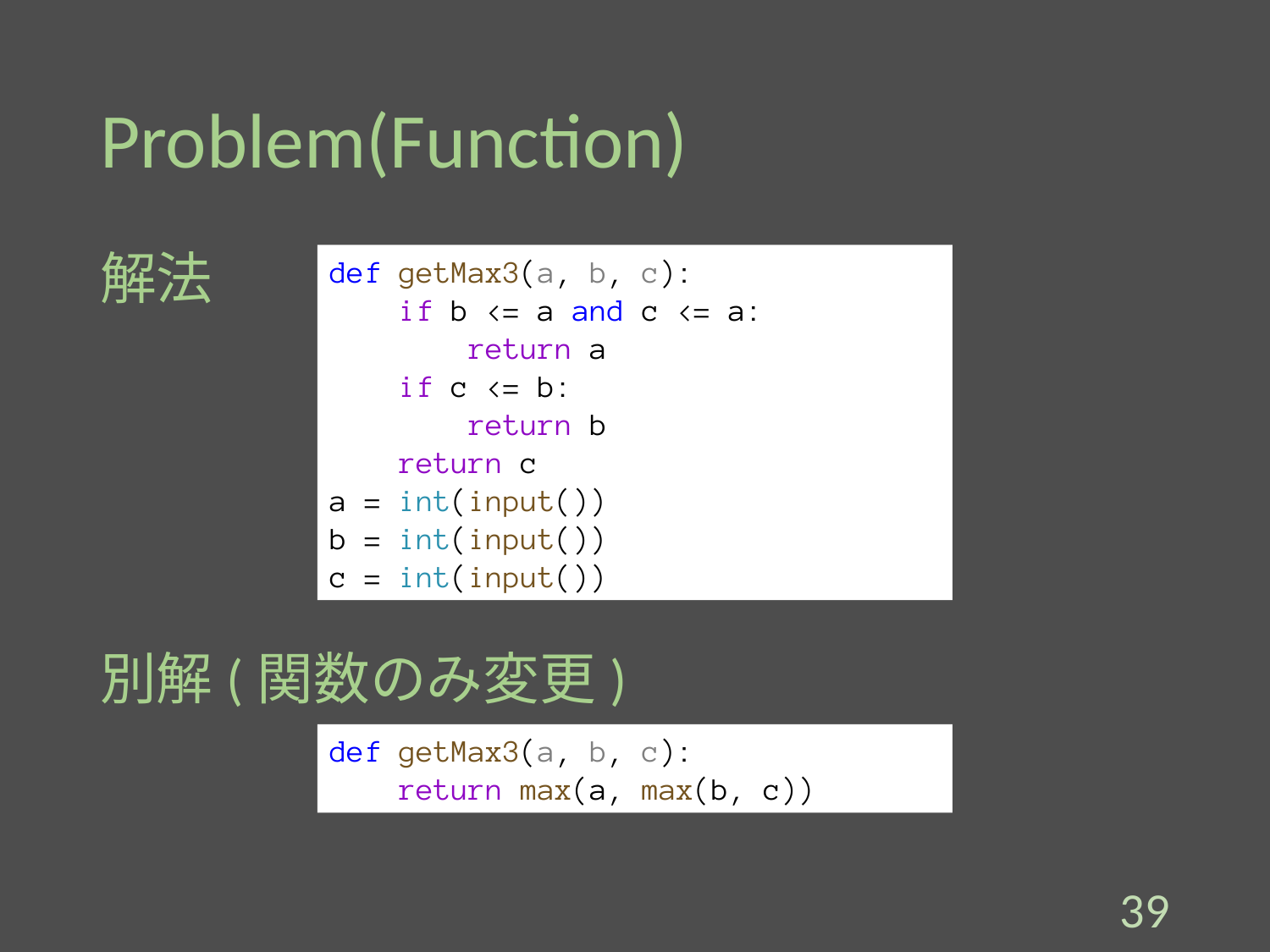

# Problem(Function)
解法
def getMax3(a, b, c):
    if b <= a and c <= a:
        return a
    if c <= b:
        return b
    return c
a = int(input())
b = int(input())
c = int(input())
別解(関数のみ変更)
def getMax3(a, b, c):
    return max(a, max(b, c))
39